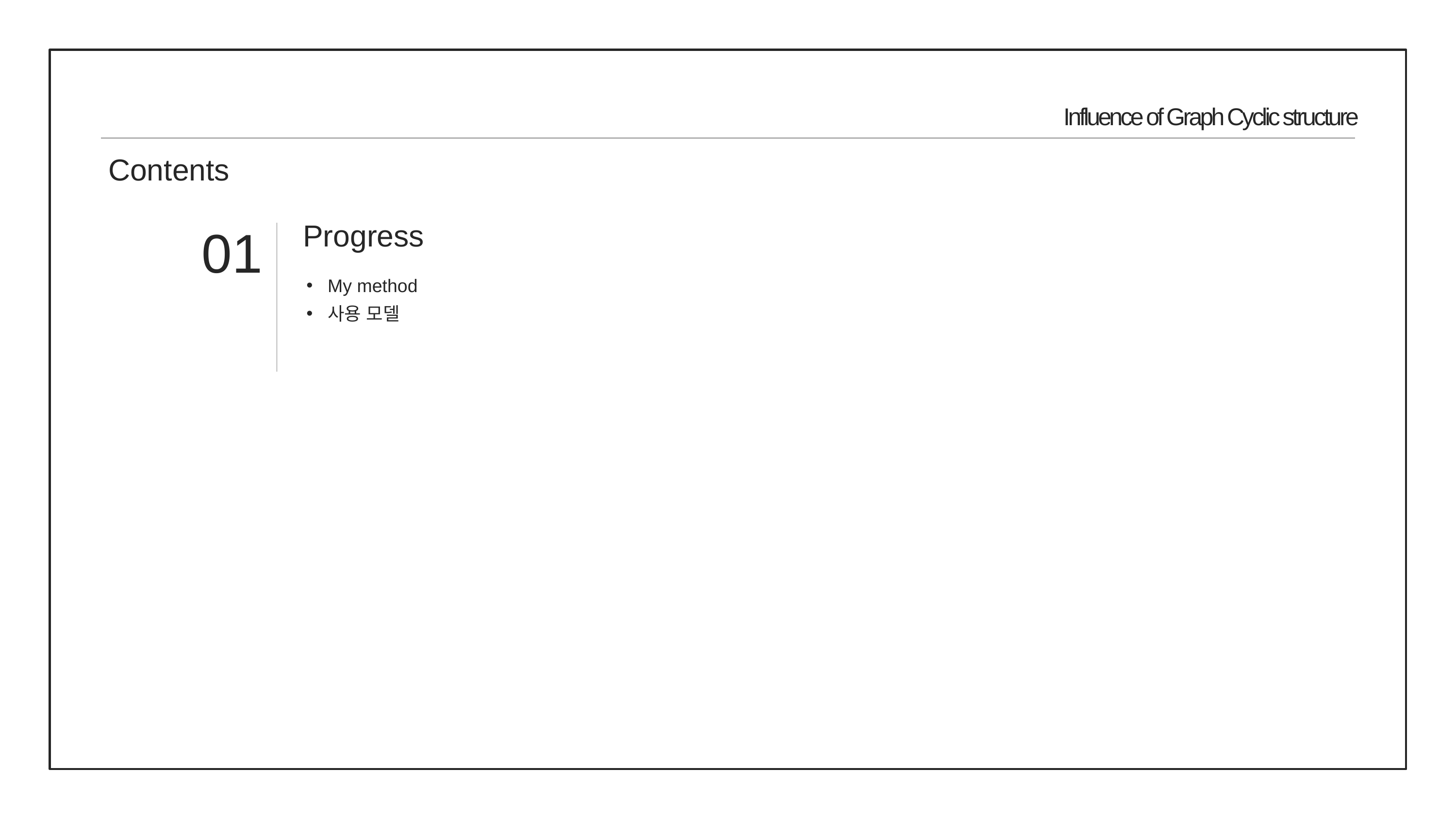

Influence of Graph Cyclic structure
Contents
Progress
01

My method
사용 모델